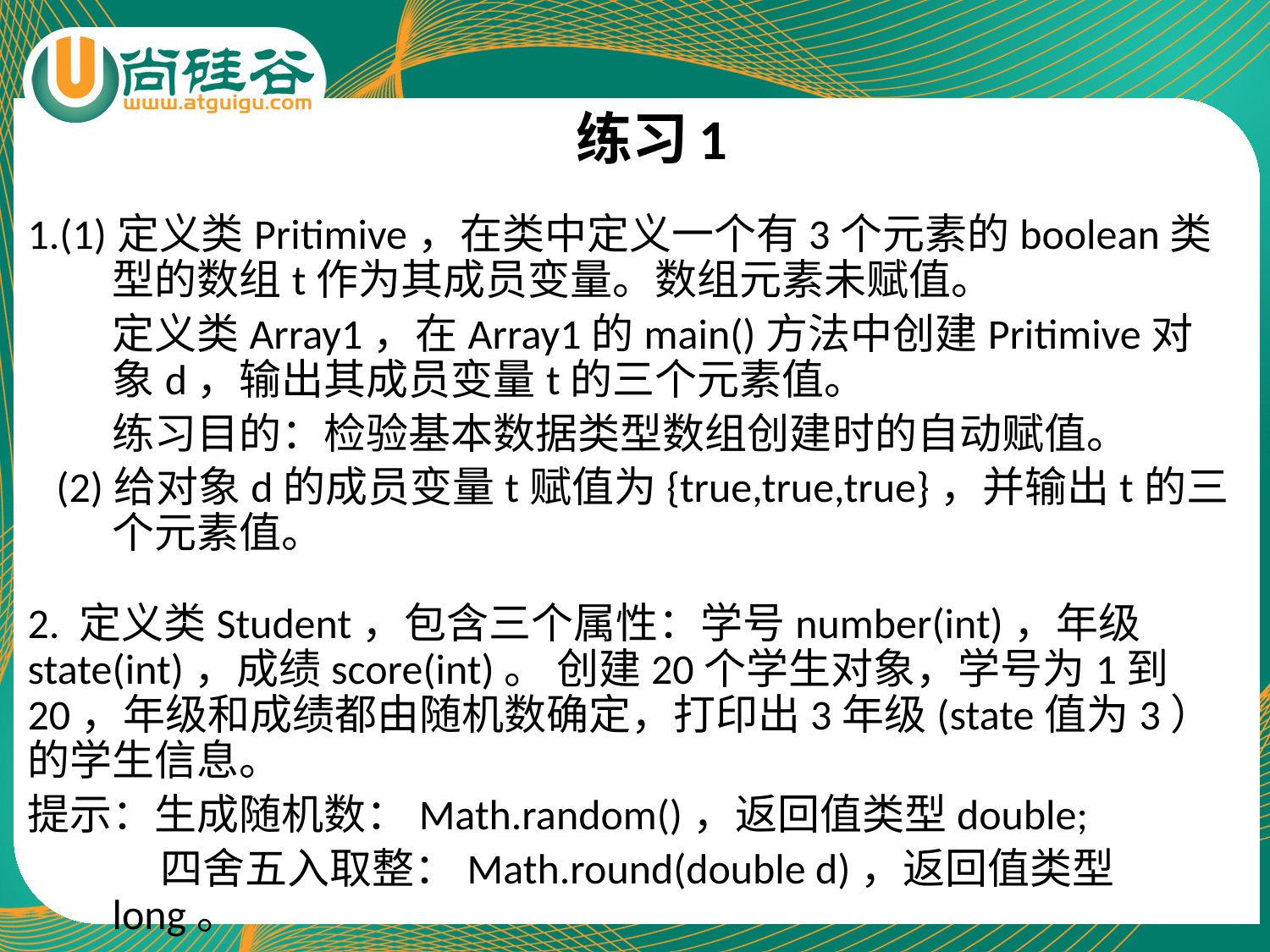

# 练习1
1.(1)定义类Pritimive，在类中定义一个有3个元素的boolean类型的数组t作为其成员变量。数组元素未赋值。
	定义类Array1，在Array1的main()方法中创建Pritimive对象d，输出其成员变量t的三个元素值。
	练习目的：检验基本数据类型数组创建时的自动赋值。
   (2)给对象d的成员变量t赋值为{true,true,true}，并输出t的三个元素值。

2. 定义类Student，包含三个属性：学号number(int)，年级state(int)，成绩score(int)。 创建20个学生对象，学号为1到20，年级和成绩都由随机数确定，打印出3年级(state值为3）的学生信息。
提示：生成随机数：Math.random()，返回值类型double;
	    四舍五入取整：Math.round(double d)，返回值类型long。